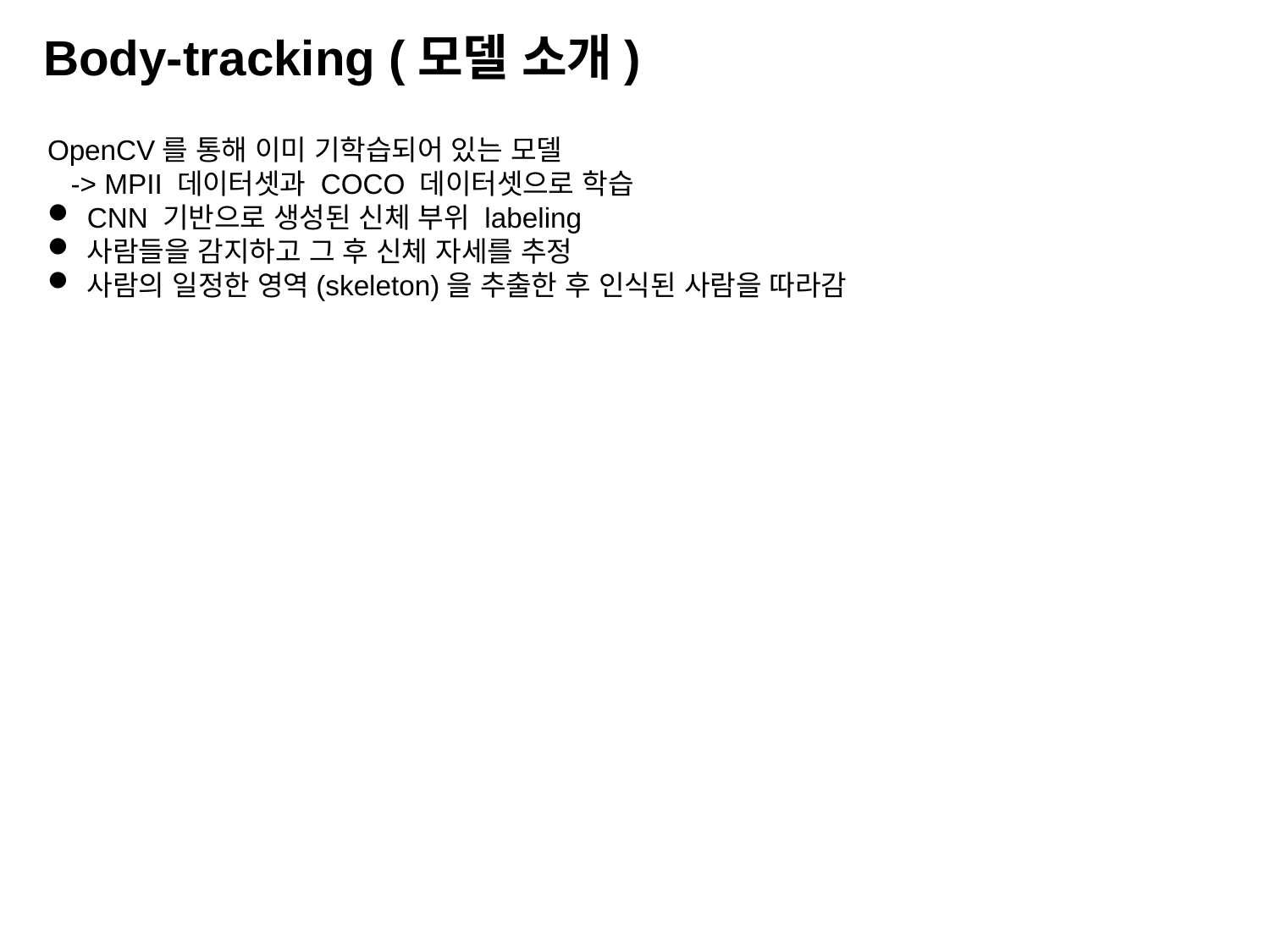

Body-tracking (모델 소개)
OpenCV를 통해 이미 기학습되어 있는 모델
   -> MPII 데이터셋과 COCO 데이터셋으로 학습
CNN 기반으로 생성된 신체 부위 labeling
사람들을 감지하고 그 후 신체 자세를 추정
사람의 일정한 영역(skeleton)을 추출한 후 인식된 사람을 따라감